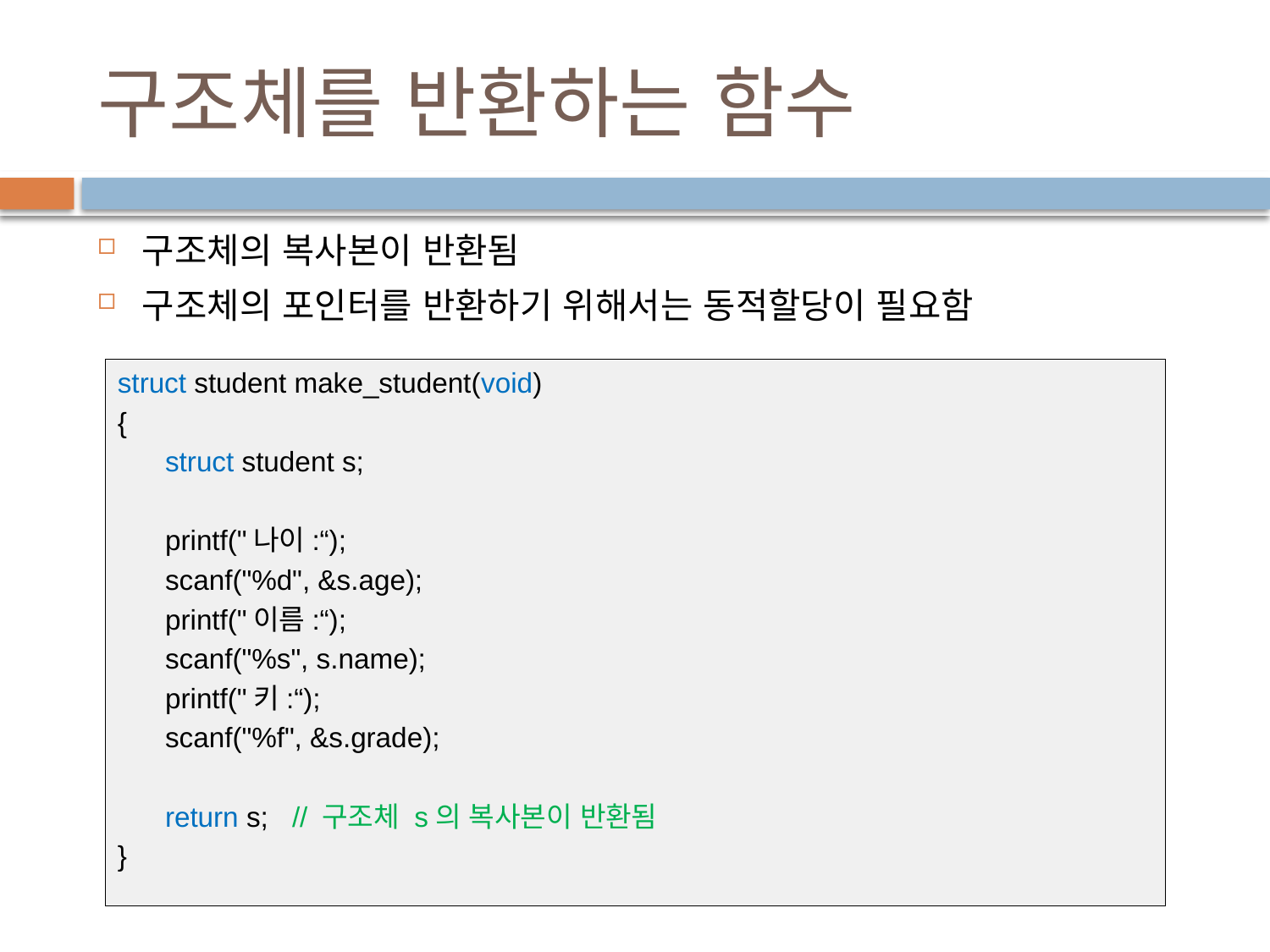

# 구조체를 반환하는 함수
구조체의 복사본이 반환됨
구조체의 포인터를 반환하기 위해서는 동적할당이 필요함
struct student make_student(void)
{
	struct student s;

	printf("나이:“);
	scanf("%d", &s.age);
	printf("이름:“);
	scanf("%s", s.name);
	printf("키:“);
	scanf("%f", &s.grade);

	return s;	// 구조체 s의 복사본이 반환됨
}